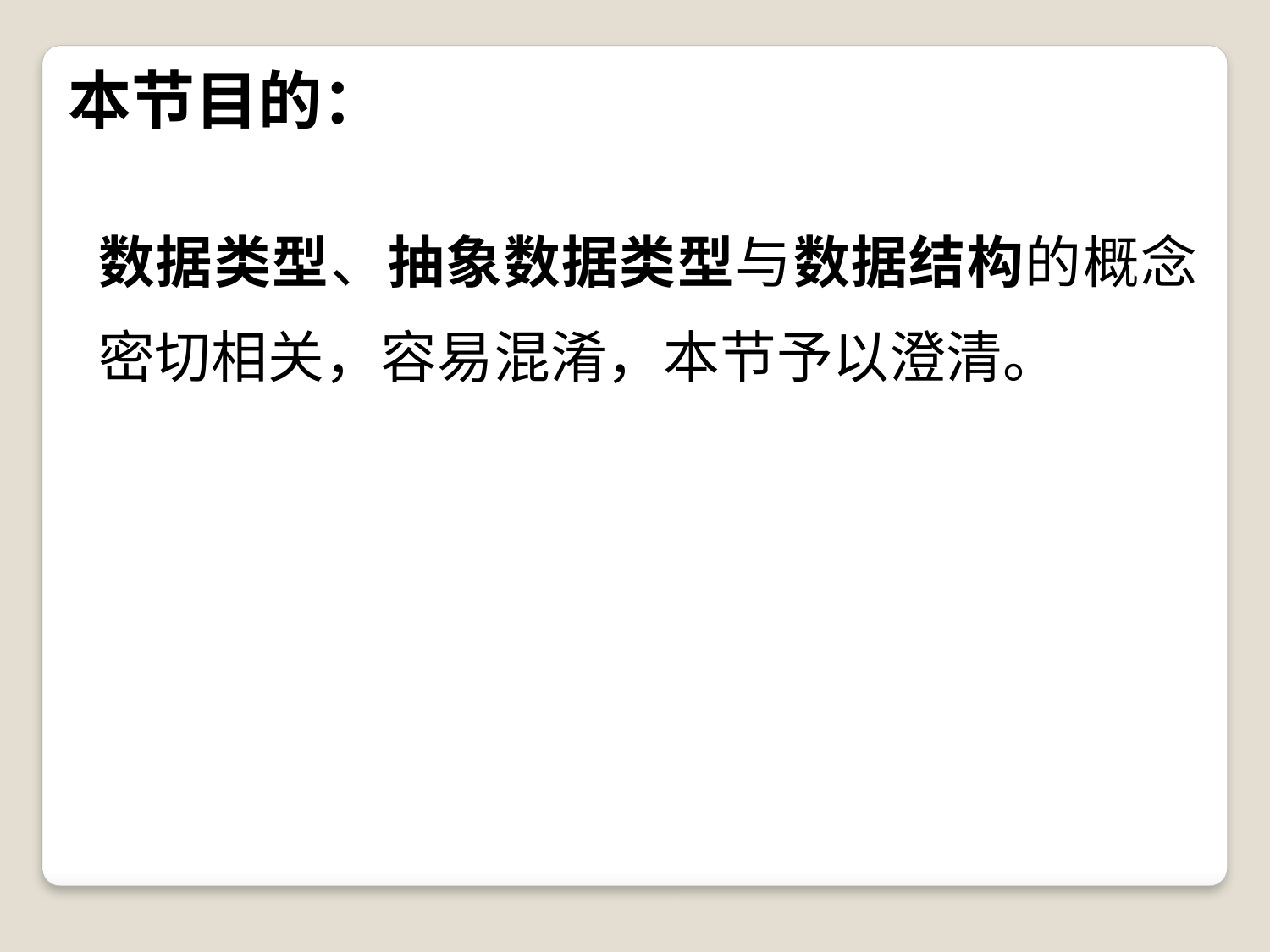

# 本节目的：

数据类型、抽象数据类型与数据结构的概念密切相关，容易混淆，本节予以澄清。